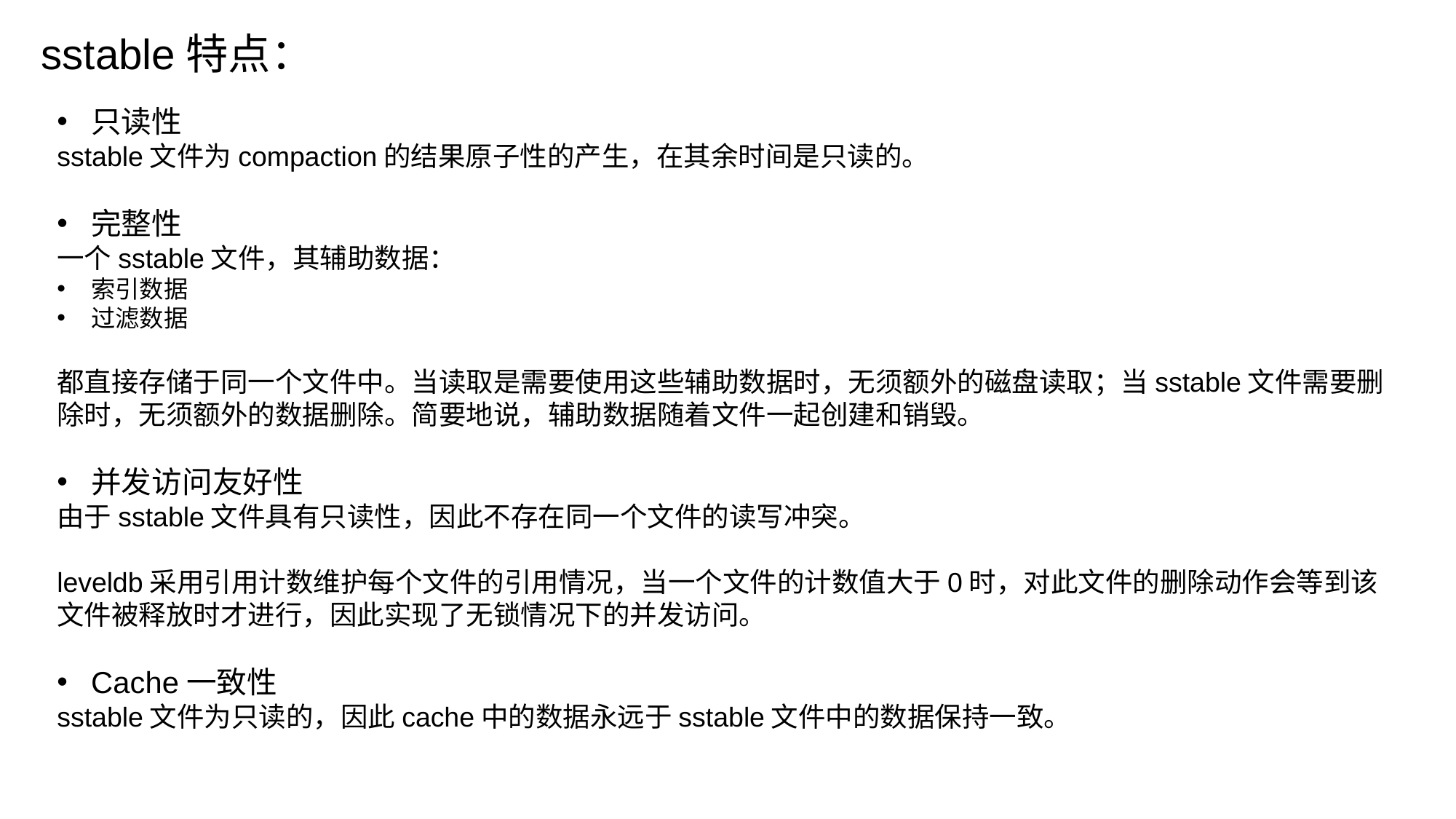

sstable特点：
只读性
sstable文件为compaction的结果原子性的产生，在其余时间是只读的。

完整性
一个sstable文件，其辅助数据：
索引数据
过滤数据

都直接存储于同一个文件中。当读取是需要使用这些辅助数据时，无须额外的磁盘读取；当sstable文件需要删除时，无须额外的数据删除。简要地说，辅助数据随着文件一起创建和销毁。

并发访问友好性
由于sstable文件具有只读性，因此不存在同一个文件的读写冲突。

leveldb采用引用计数维护每个文件的引用情况，当一个文件的计数值大于0时，对此文件的删除动作会等到该文件被释放时才进行，因此实现了无锁情况下的并发访问。

Cache一致性
sstable文件为只读的，因此cache中的数据永远于sstable文件中的数据保持一致。